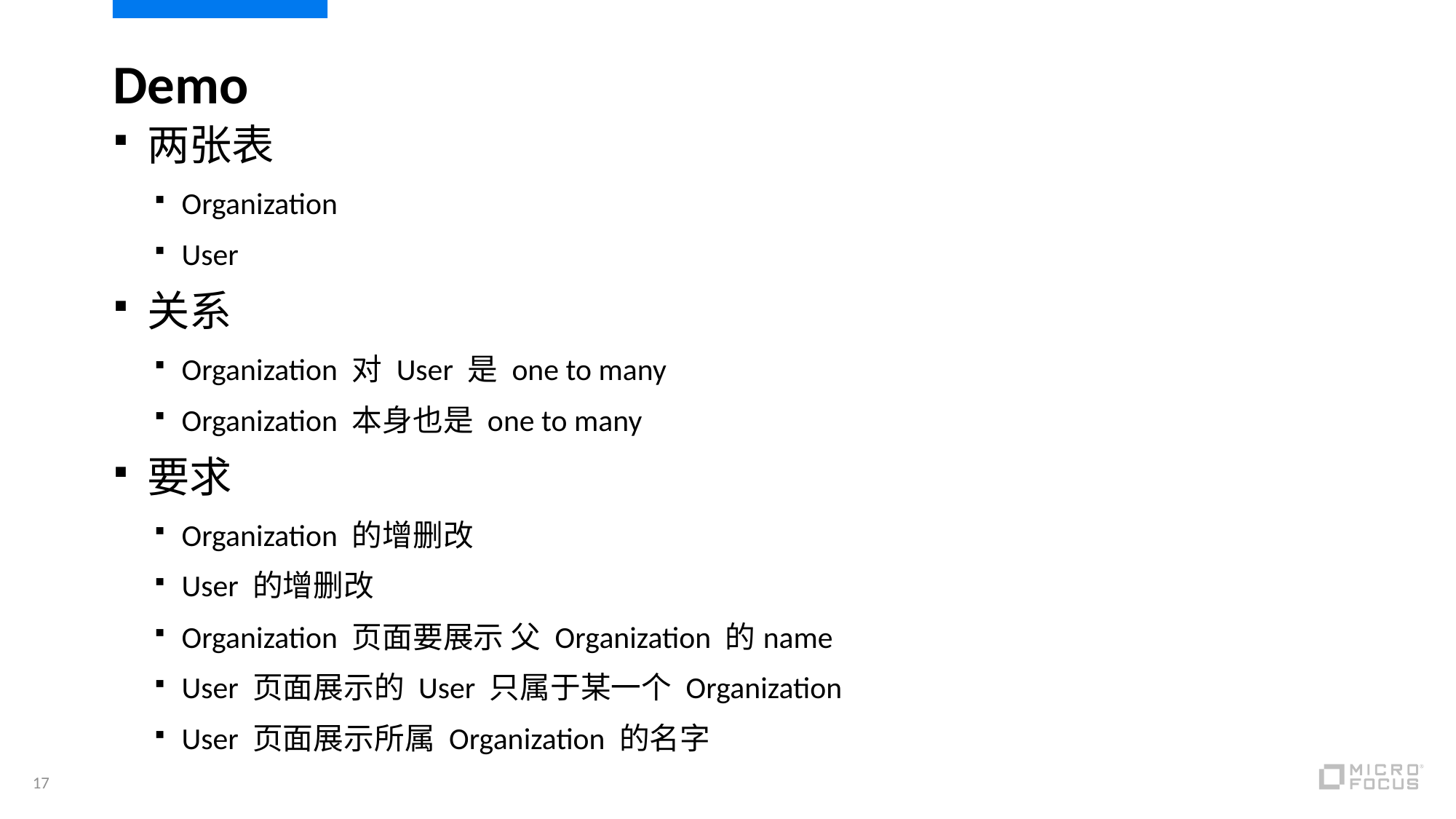

# Demo
两张表
Organization
User
关系
Organization 对 User 是 one to many
Organization 本身也是 one to many
要求
Organization 的增删改
User 的增删改
Organization 页面要展示 父 Organization 的name
User 页面展示的 User 只属于某一个 Organization
User 页面展示所属 Organization 的名字

17